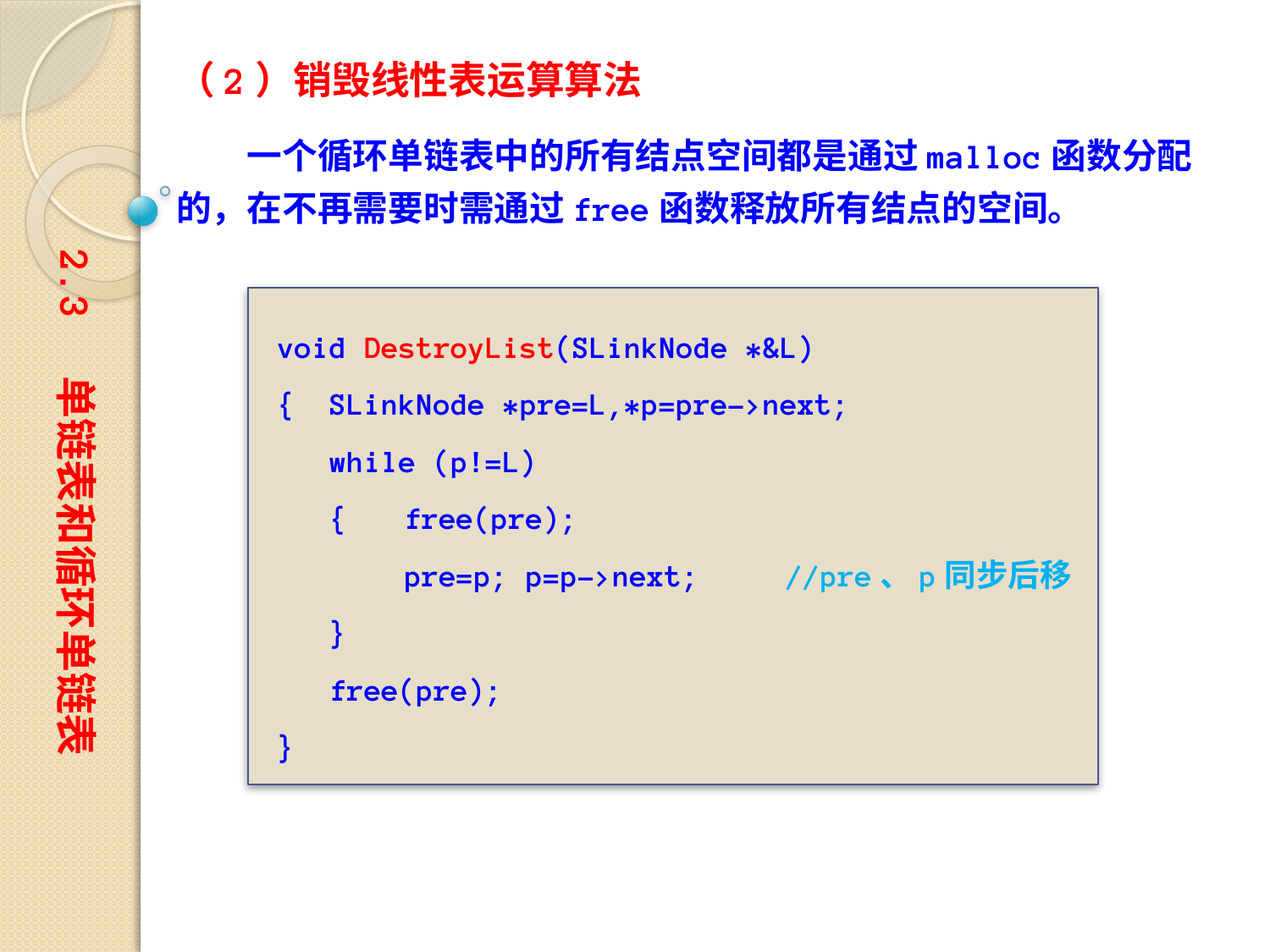

（2）销毁线性表运算算法
　　一个循环单链表中的所有结点空间都是通过malloc函数分配的，在不再需要时需通过free函数释放所有结点的空间。
2.3  单链表和循环单链表
void DestroyList(SLinkNode *&L)
{  SLinkNode *pre=L,*p=pre->next;
   while (p!=L)
   {	free(pre);
	pre=p; p=p->next;	//pre、p同步后移
   }
   free(pre);
}